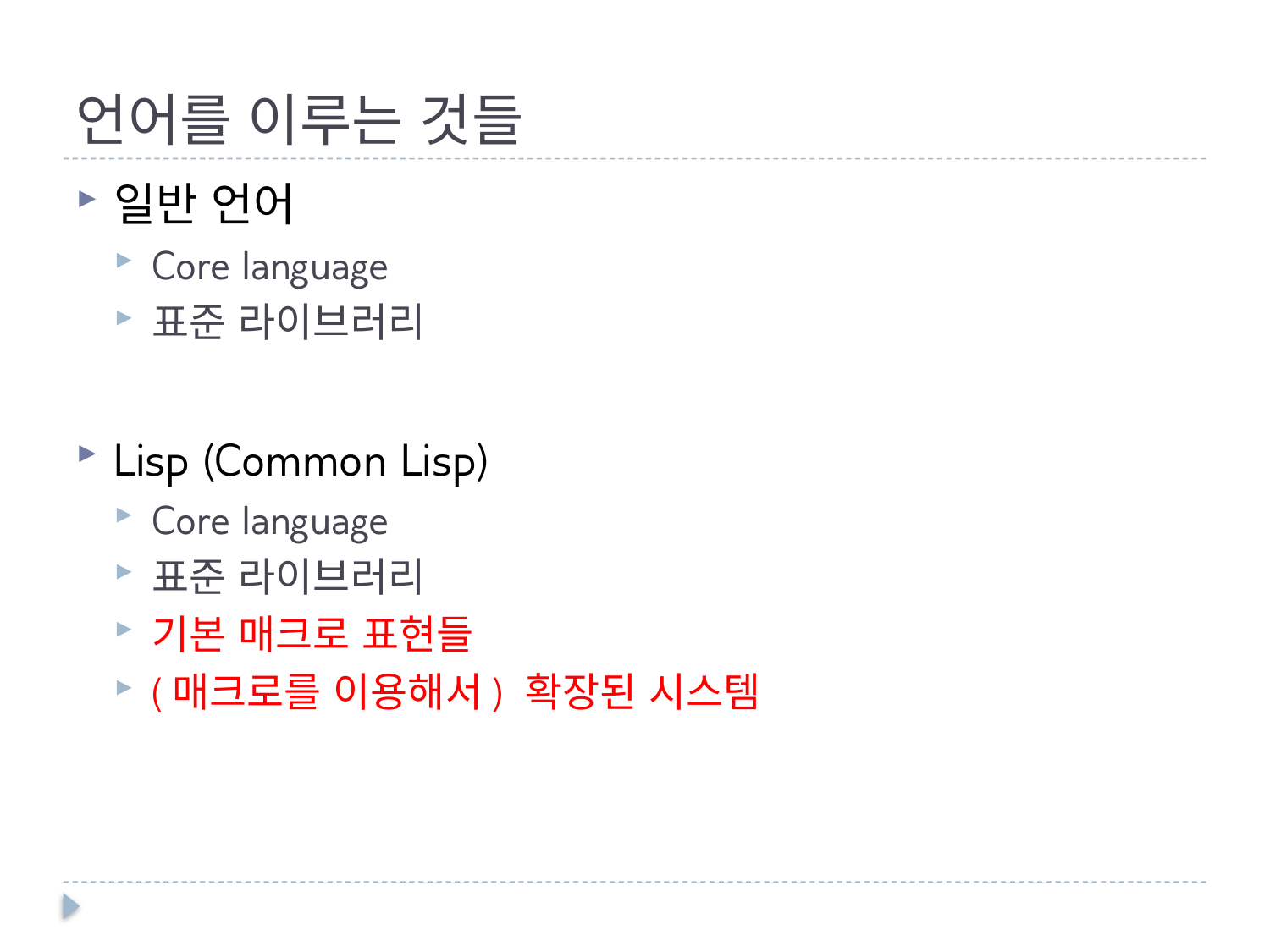

# 언어를 이루는 것들
일반 언어
Core language
표준 라이브러리

Lisp (Common Lisp)
Core language
표준 라이브러리
기본 매크로 표현들
(매크로를 이용해서) 확장된 시스템